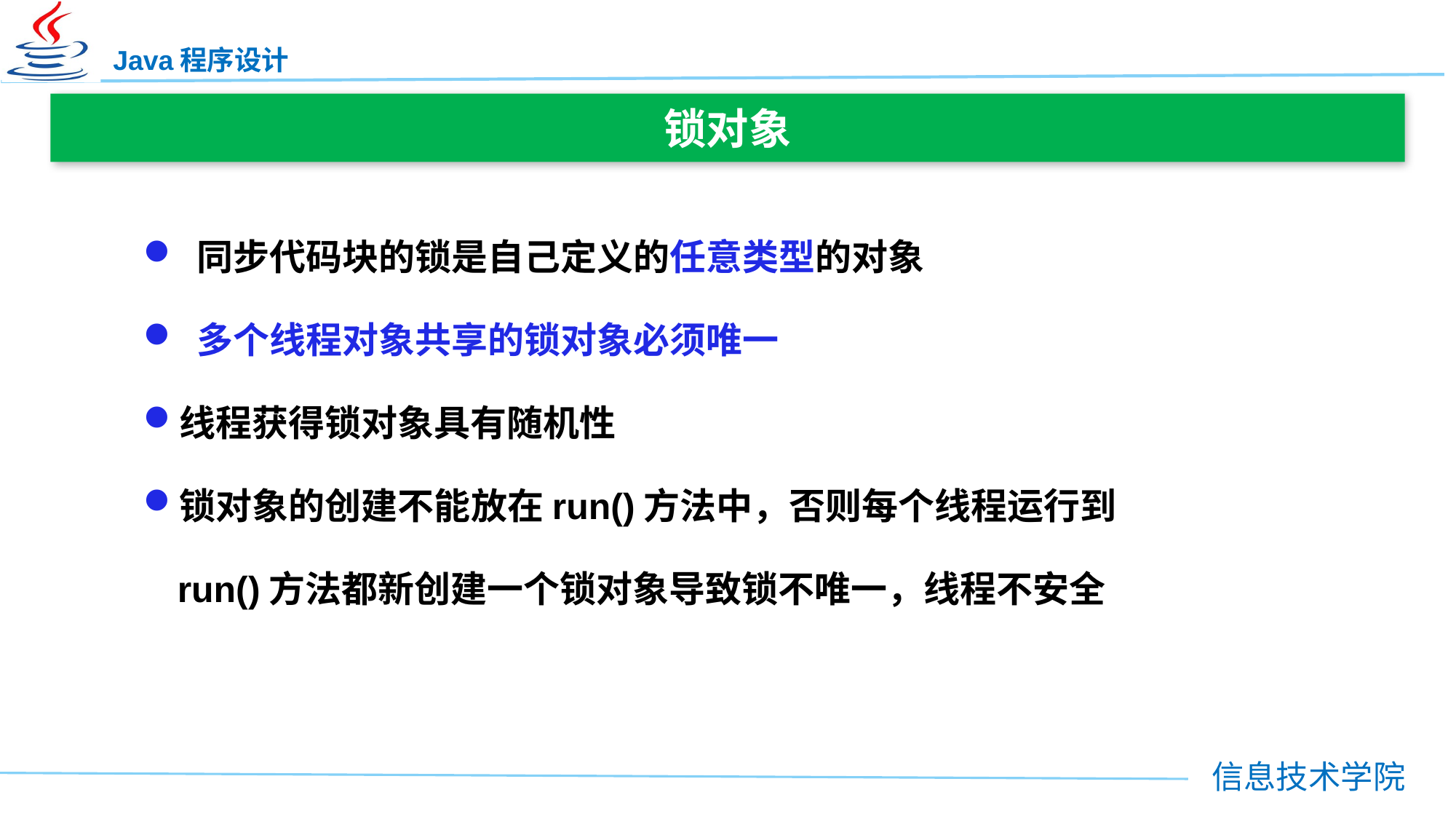

锁对象
 同步代码块的锁是自己定义的任意类型的对象
 多个线程对象共享的锁对象必须唯一
线程获得锁对象具有随机性
锁对象的创建不能放在run()方法中，否则每个线程运行到run()方法都新创建一个锁对象导致锁不唯一，线程不安全